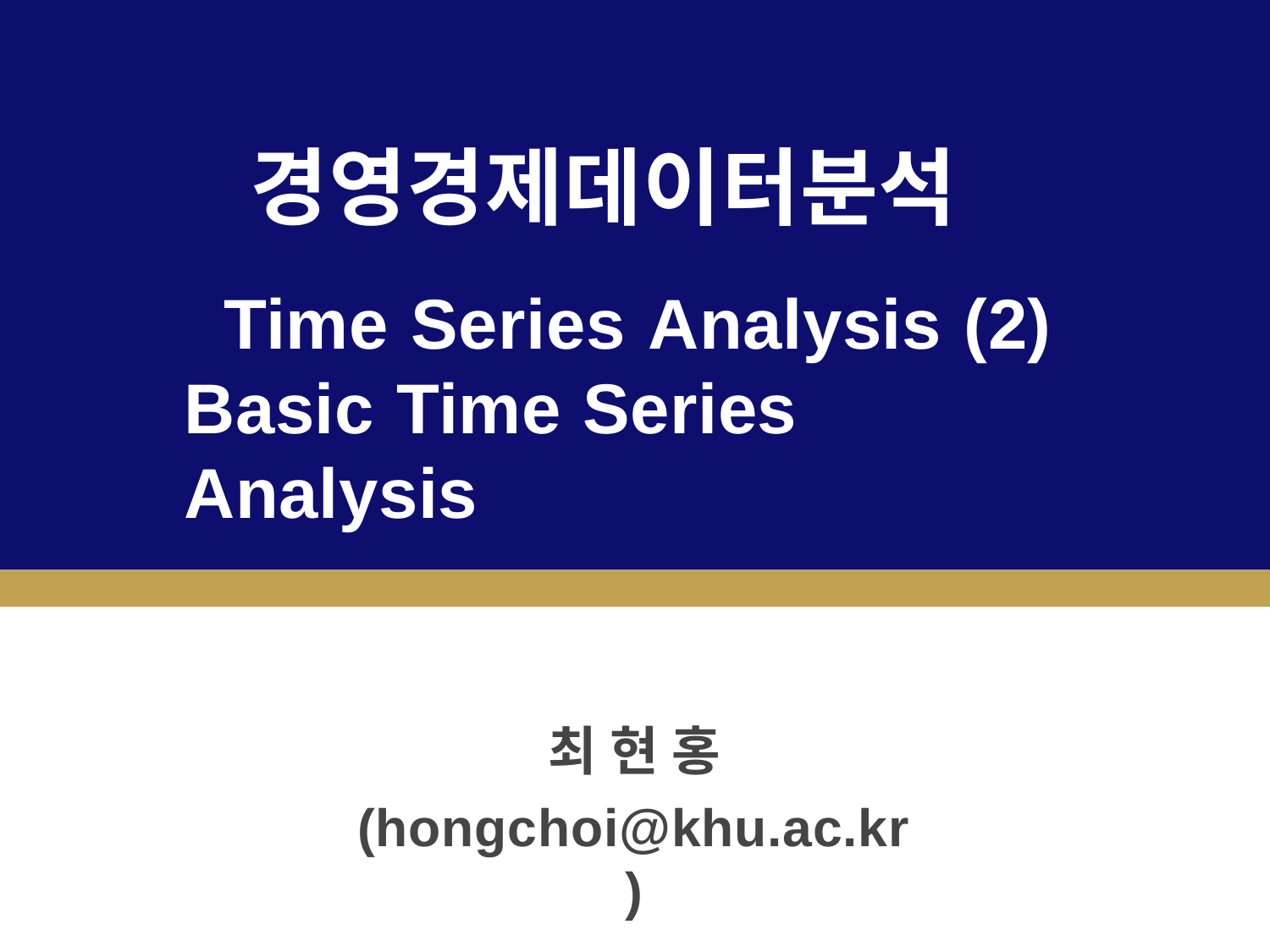

# 경영경제데이터분석
Time Series Analysis (2)  Basic Time Series Analysis
최 현 홍
(hongchoi@khu.ac.kr)